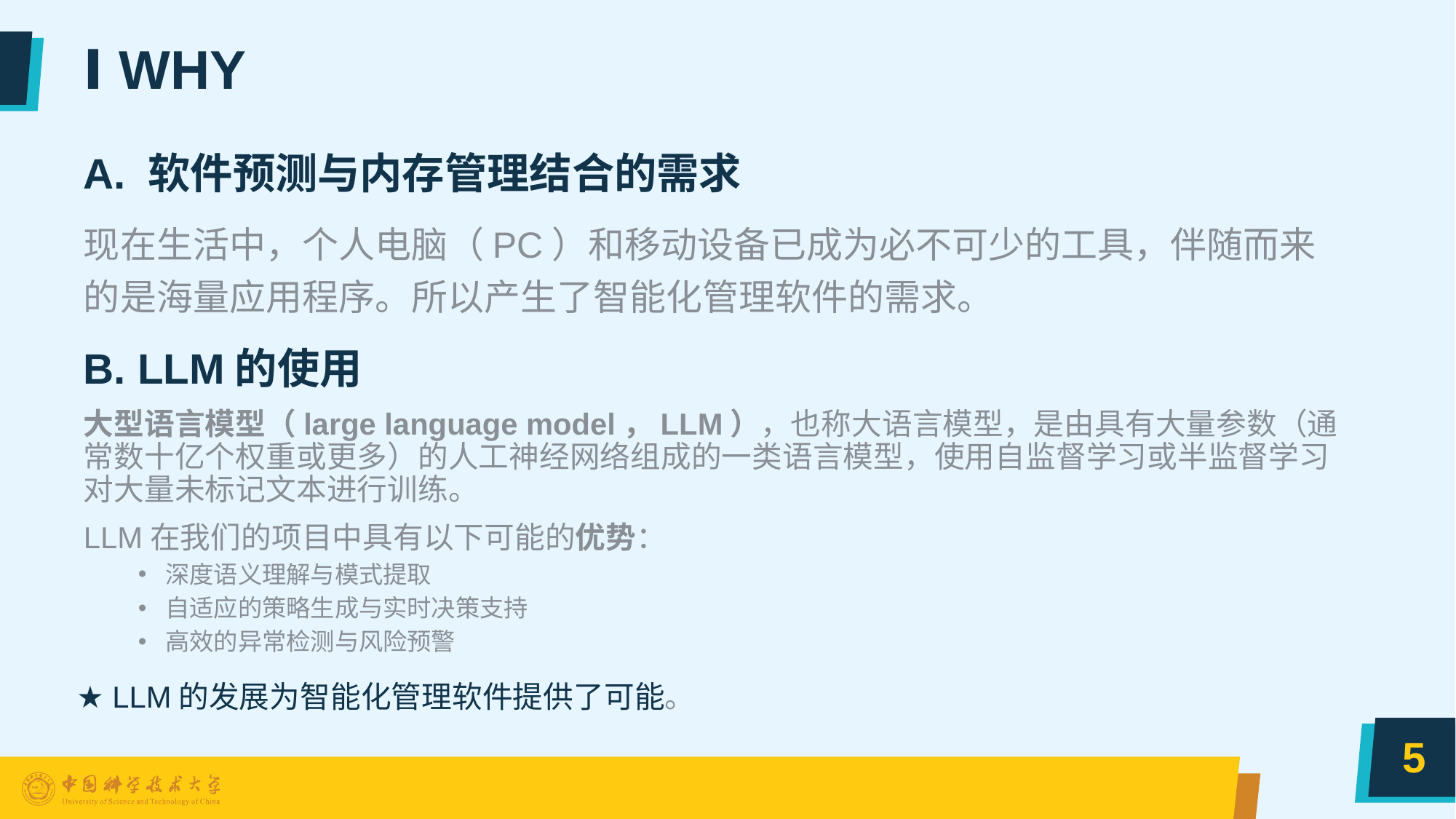

# Ⅰ WHY
A. 软件预测与内存管理结合的需求
现在生活中，个人电脑（PC）和移动设备已成为必不可少的工具，伴随而来的是海量应用程序。所以产生了智能化管理软件的需求。

B. LLM的使用
大型语言模型（large language model，LLM），也称大语言模型，是由具有大量参数（通常数十亿个权重或更多）的人工神经网络组成的一类语言模型，使用自监督学习或半监督学习对大量未标记文本进行训练。
LLM在我们的项目中具有以下可能的优势：
深度语义理解与模式提取
自适应的策略生成与实时决策支持
高效的异常检测与风险预警

★ LLM的发展为智能化管理软件提供了可能。
5